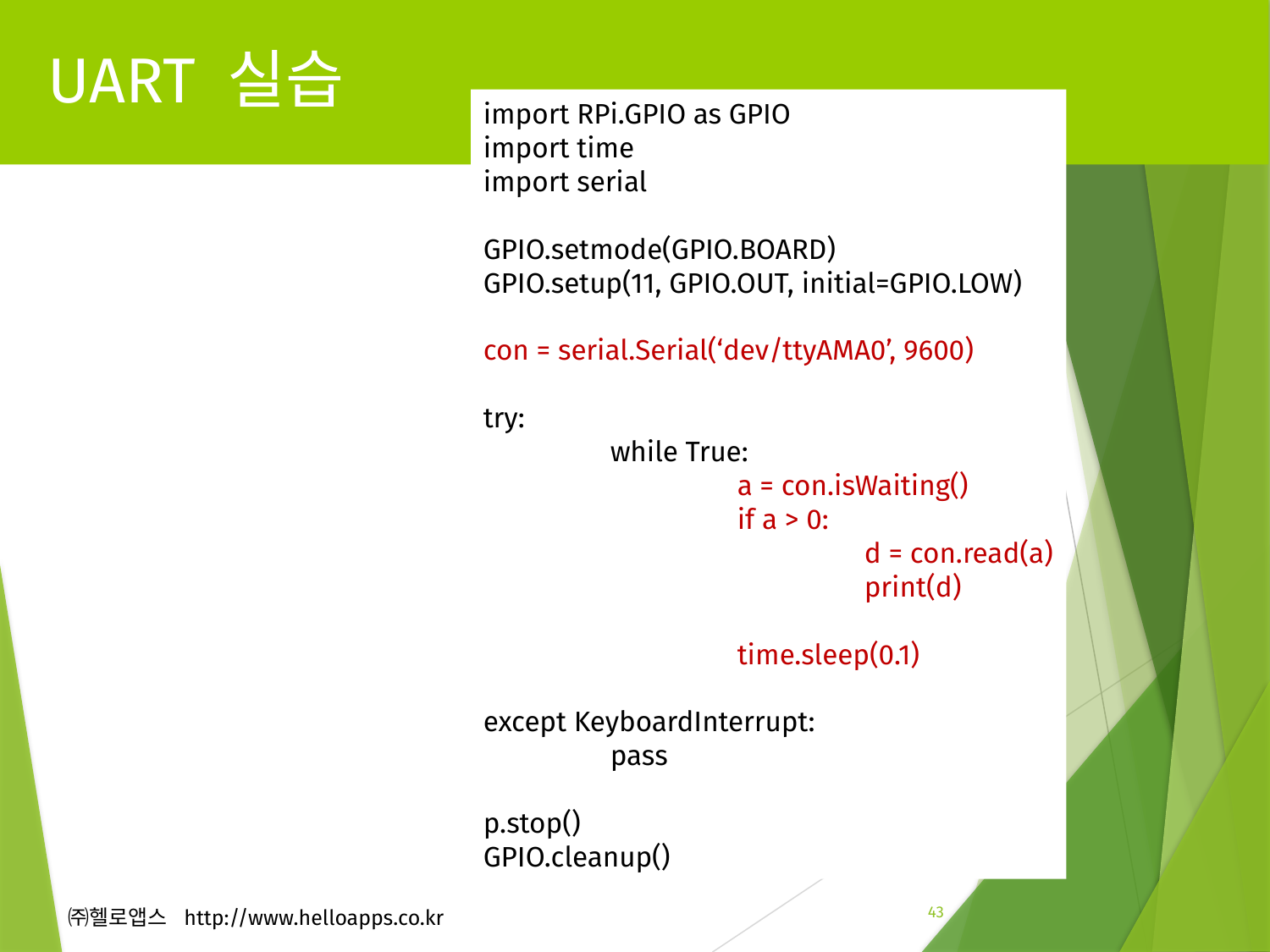

# UART 실습
import RPi.GPIO as GPIO
import time
import serial

GPIO.setmode(GPIO.BOARD)
GPIO.setup(11, GPIO.OUT, initial=GPIO.LOW)

con = serial.Serial(‘dev/ttyAMA0’, 9600)

try:
	while True:
		a = con.isWaiting()
		if a > 0:
			d = con.read(a)
			print(d)

		time.sleep(0.1)

except KeyboardInterrupt:
	pass

p.stop()
GPIO.cleanup()
43